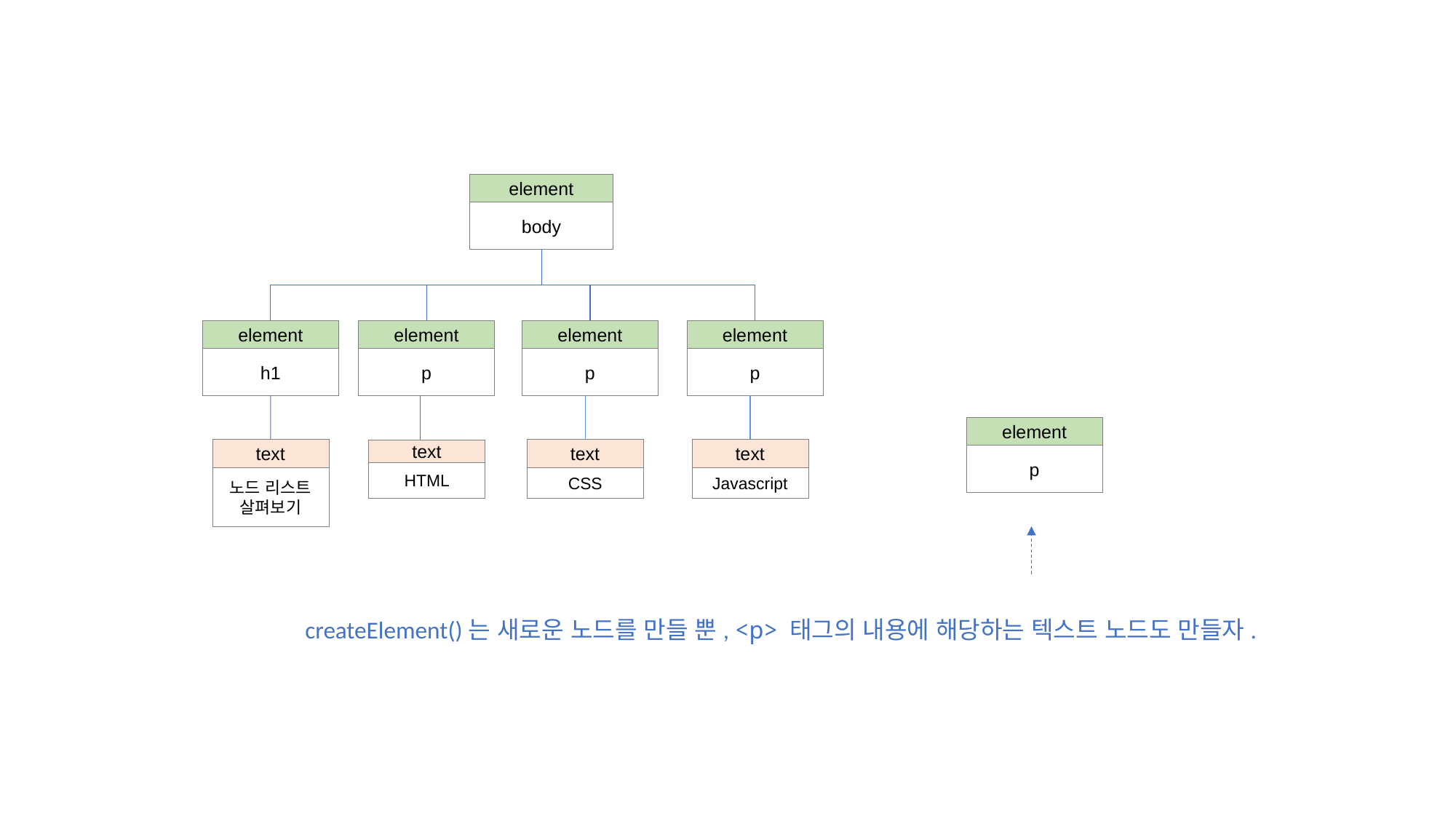

element
body
element
h1
element
p
element
p
element
p
element
p
text
노드 리스트 살펴보기
text
HTML
text
CSS
text
Javascript
createElement()는 새로운 노드를 만들 뿐, <p> 태그의 내용에 해당하는 텍스트 노드도 만들자.